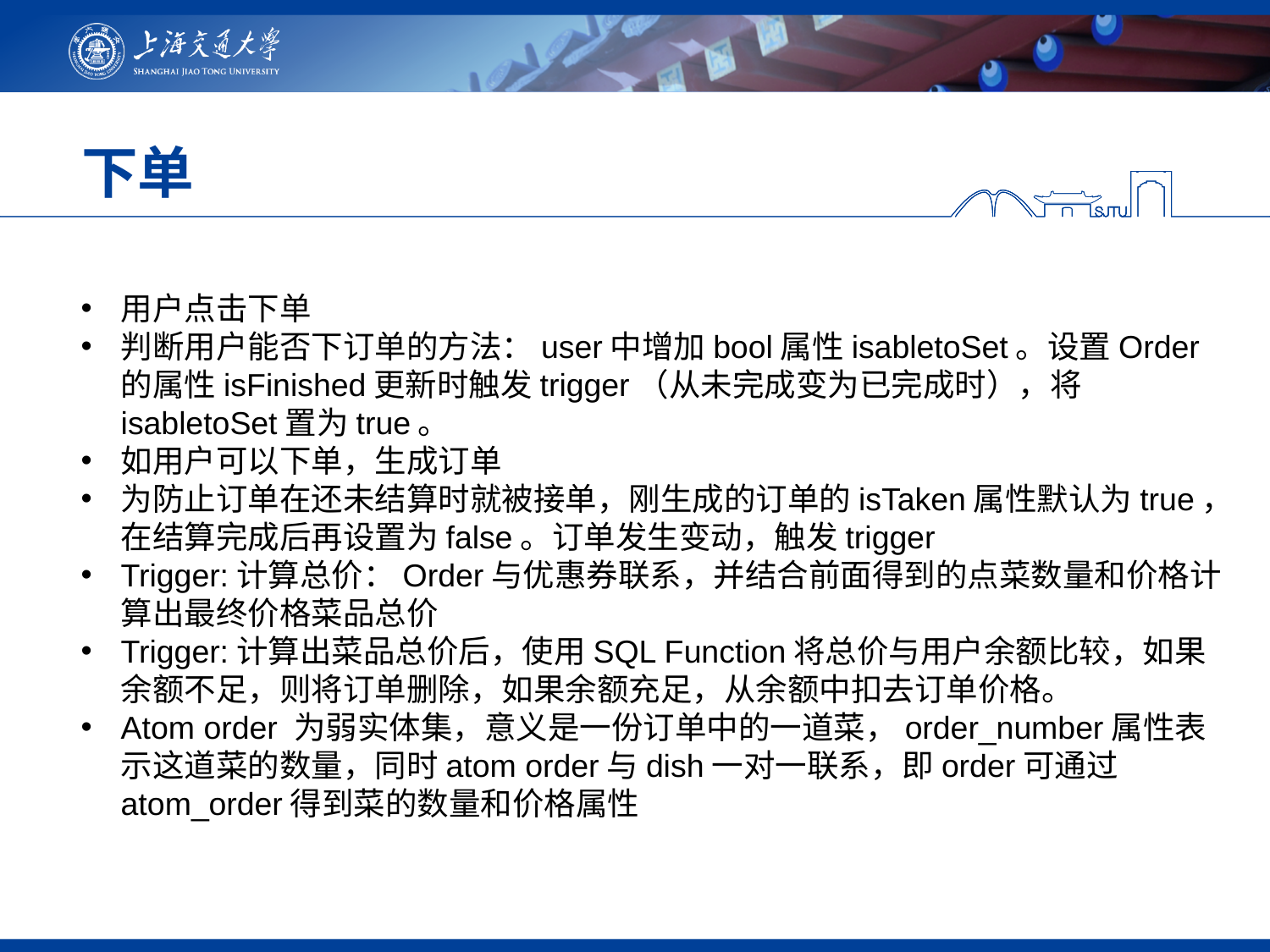

# 下单

用户点击下单
判断用户能否下订单的方法：user中增加bool属性isabletoSet。设置Order的属性isFinished更新时触发trigger（从未完成变为已完成时），将isabletoSet置为true。
如用户可以下单，生成订单
为防止订单在还未结算时就被接单，刚生成的订单的isTaken属性默认为true，在结算完成后再设置为false。订单发生变动，触发trigger
Trigger:计算总价：Order与优惠券联系，并结合前面得到的点菜数量和价格计算出最终价格菜品总价
Trigger:计算出菜品总价后，使用SQL Function将总价与用户余额比较，如果余额不足，则将订单删除，如果余额充足，从余额中扣去订单价格。
Atom order 为弱实体集，意义是一份订单中的一道菜，order_number属性表示这道菜的数量，同时atom order与dish一对一联系，即order可通过atom_order得到菜的数量和价格属性